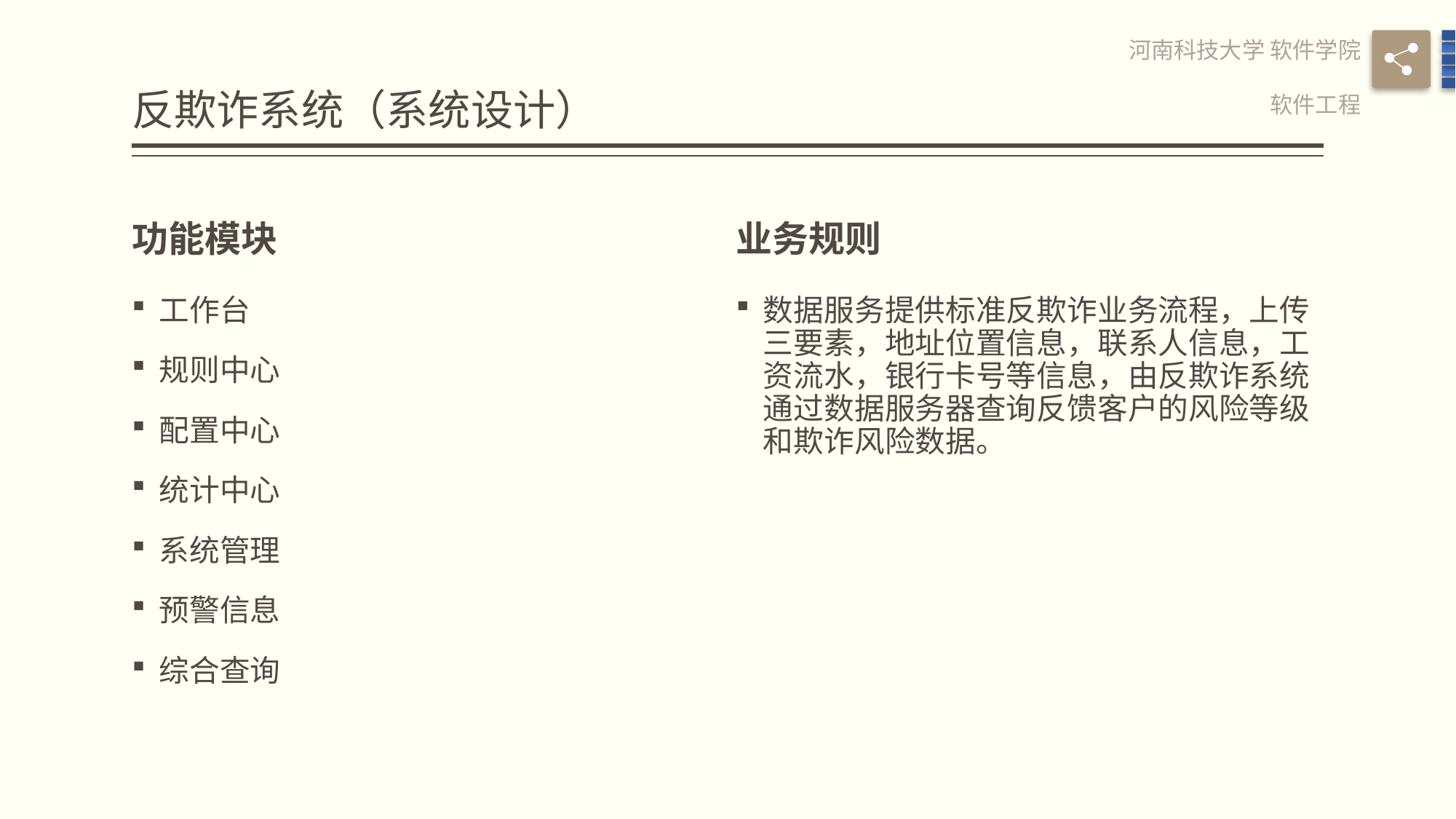

# 反欺诈系统（系统设计）
河南科技大学 软件学院
软件工程

功能模块
业务规则
工作台
规则中心
配置中心
统计中心
系统管理
预警信息
综合查询

数据服务提供标准反欺诈业务流程，上传三要素，地址位置信息，联系人信息，工资流水，银行卡号等信息，由反欺诈系统通过数据服务器查询反馈客户的风险等级和欺诈风险数据。